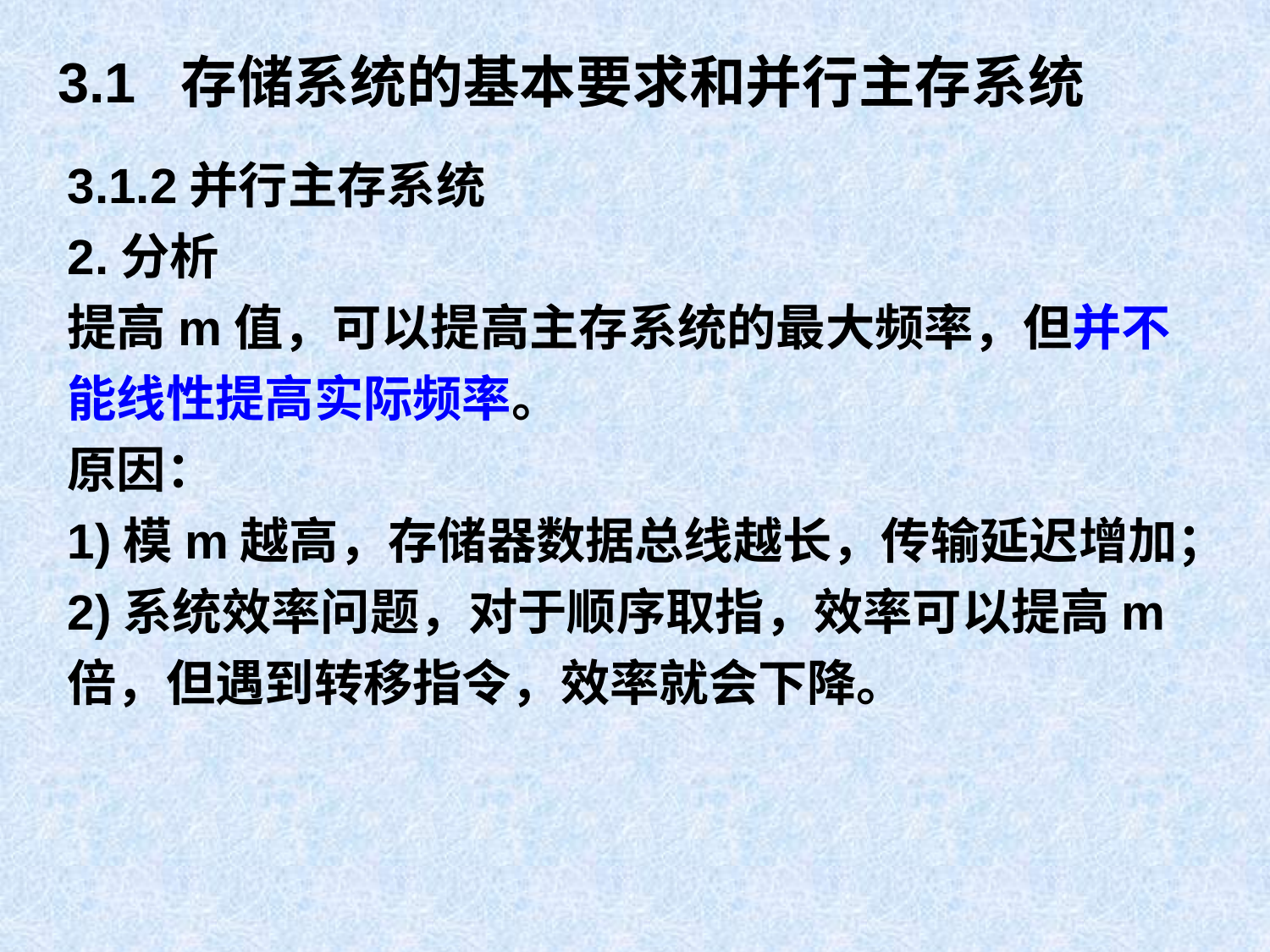

# 3.1  存储系统的基本要求和并行主存系统
3.1.2并行主存系统
2.分析
提高m值，可以提高主存系统的最大频率，但并不能线性提高实际频率。
原因：
1)模m越高，存储器数据总线越长，传输延迟增加；
2)系统效率问题，对于顺序取指，效率可以提高m倍，但遇到转移指令，效率就会下降。